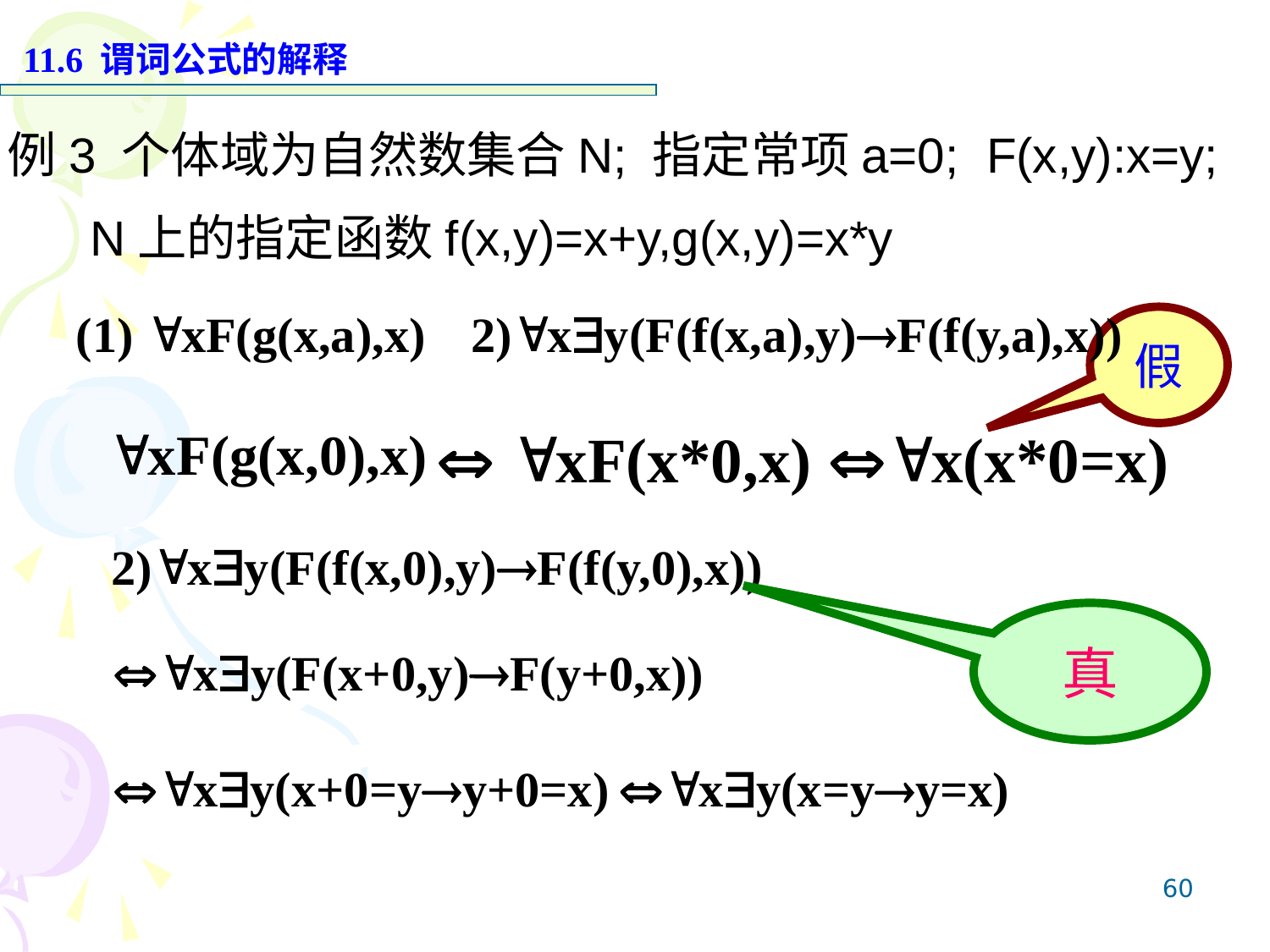

11.6 谓词公式的解释

例3 个体域为自然数集合N; 指定常项a=0;  F(x,y):x=y;
      N上的指定函数f(x,y)=x+y,g(x,y)=x*y
(1) ∀xF(g(x,a),x)
2)∀x∃y(F(f(x,a),y)→F(f(y,a),x))
假
∀xF(g(x,0),x)
⇔ ∀xF(x*0,x)
⇔∀x(x*0=x)
2)∀x∃y(F(f(x,0),y)→F(f(y,0),x))
真
⇔∀x∃y(F(x+0,y)→F(y+0,x))
⇔∀x∃y(x+0=y→y+0=x)
⇔∀x∃y(x=y→y=x)
60